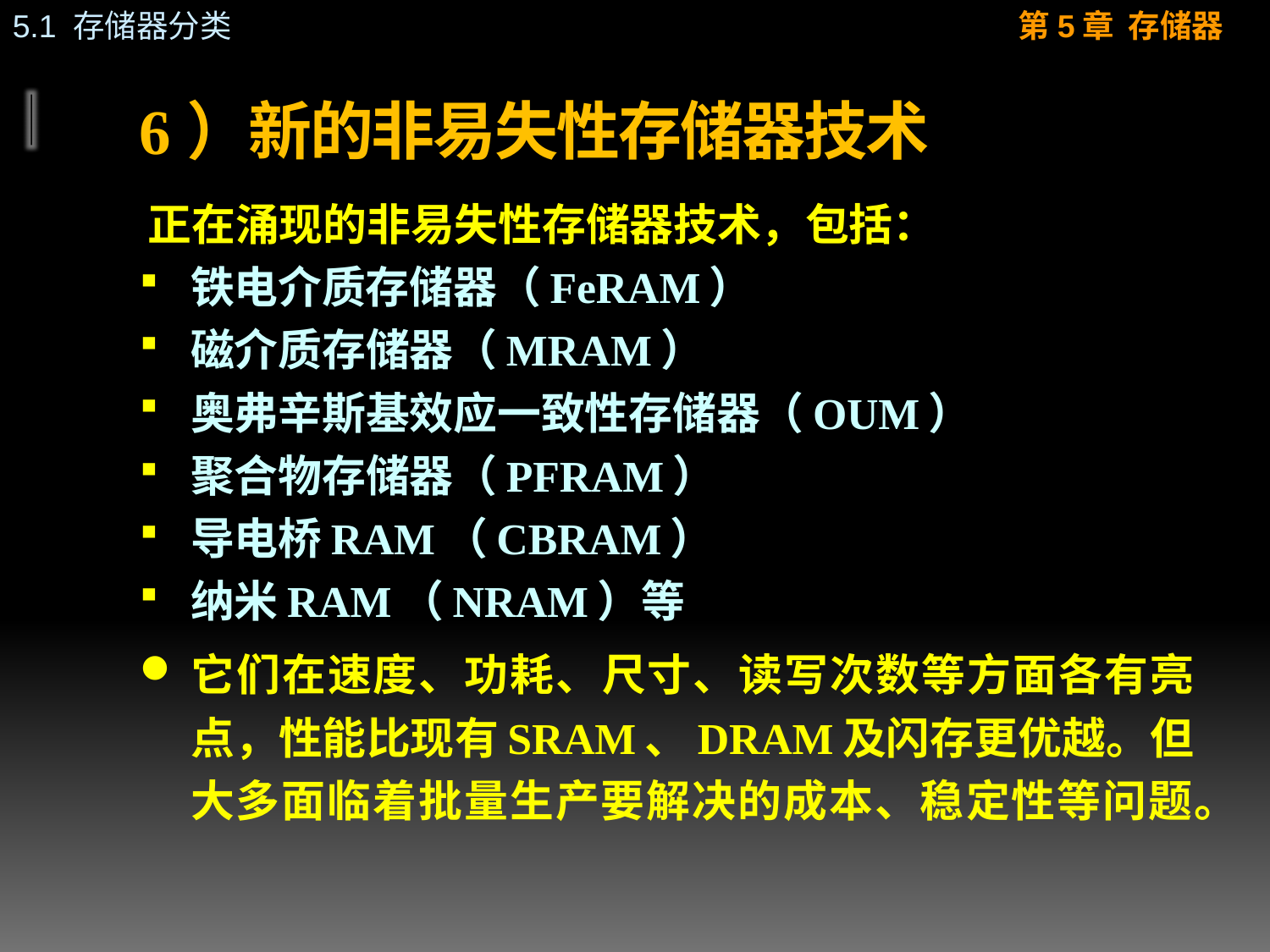

# 6）新的非易失性存储器技术
正在涌现的非易失性存储器技术，包括：
铁电介质存储器（FeRAM）
磁介质存储器（MRAM）
奥弗辛斯基效应一致性存储器（OUM）
聚合物存储器（PFRAM）
导电桥RAM（CBRAM）
纳米RAM（NRAM）等
它们在速度、功耗、尺寸、读写次数等方面各有亮点，性能比现有SRAM、DRAM及闪存更优越。但大多面临着批量生产要解决的成本、稳定性等问题。